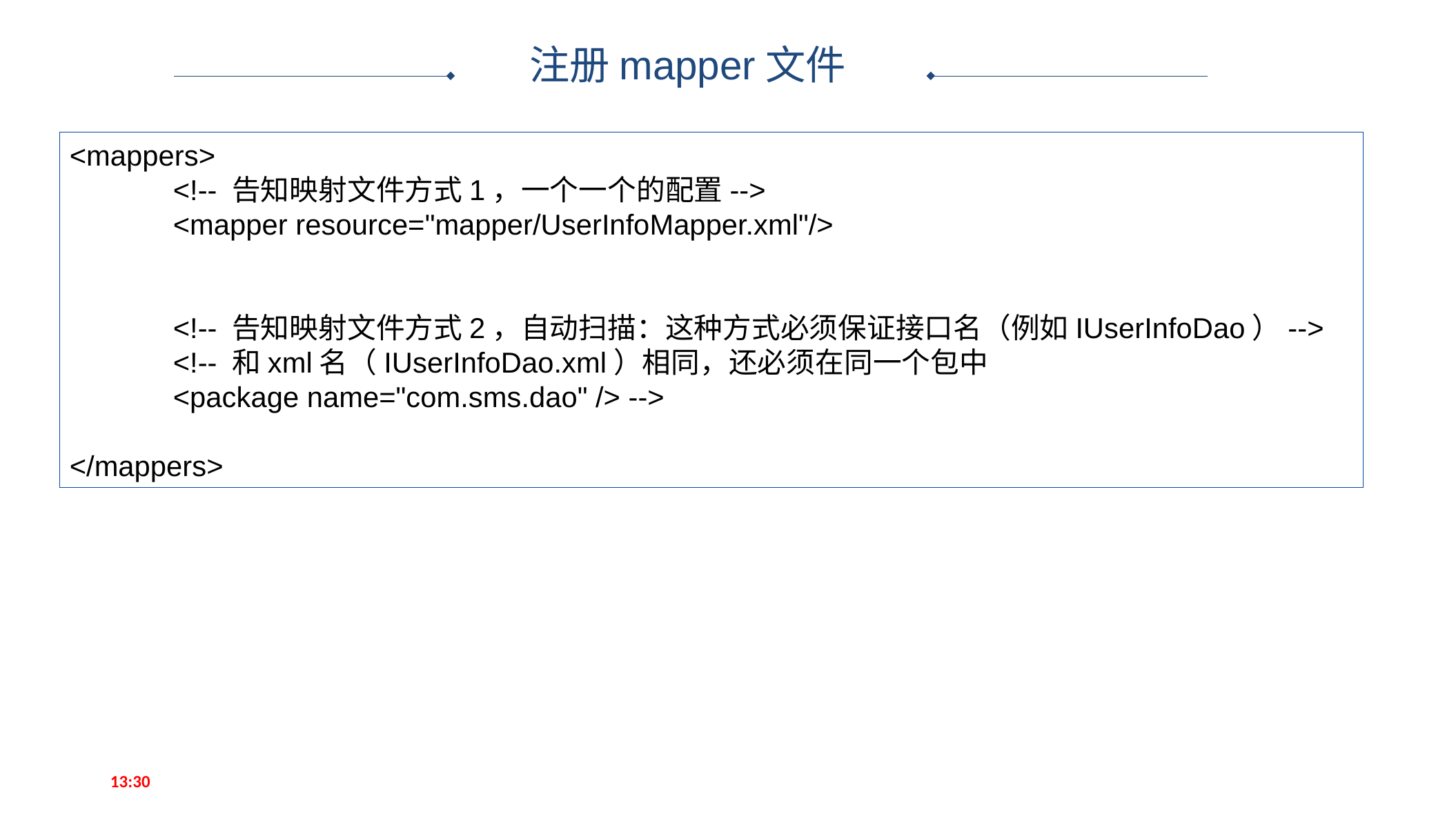

注册mapper文件
<mappers>
	<!-- 告知映射文件方式1，一个一个的配置-->
	<mapper resource="mapper/UserInfoMapper.xml"/>

	<!-- 告知映射文件方式2，自动扫描：这种方式必须保证接口名（例如IUserInfoDao）-->
	<!-- 和xml名（IUserInfoDao.xml）相同，还必须在同一个包中
	<package name="com.sms.dao" /> -->

</mappers>
13:30